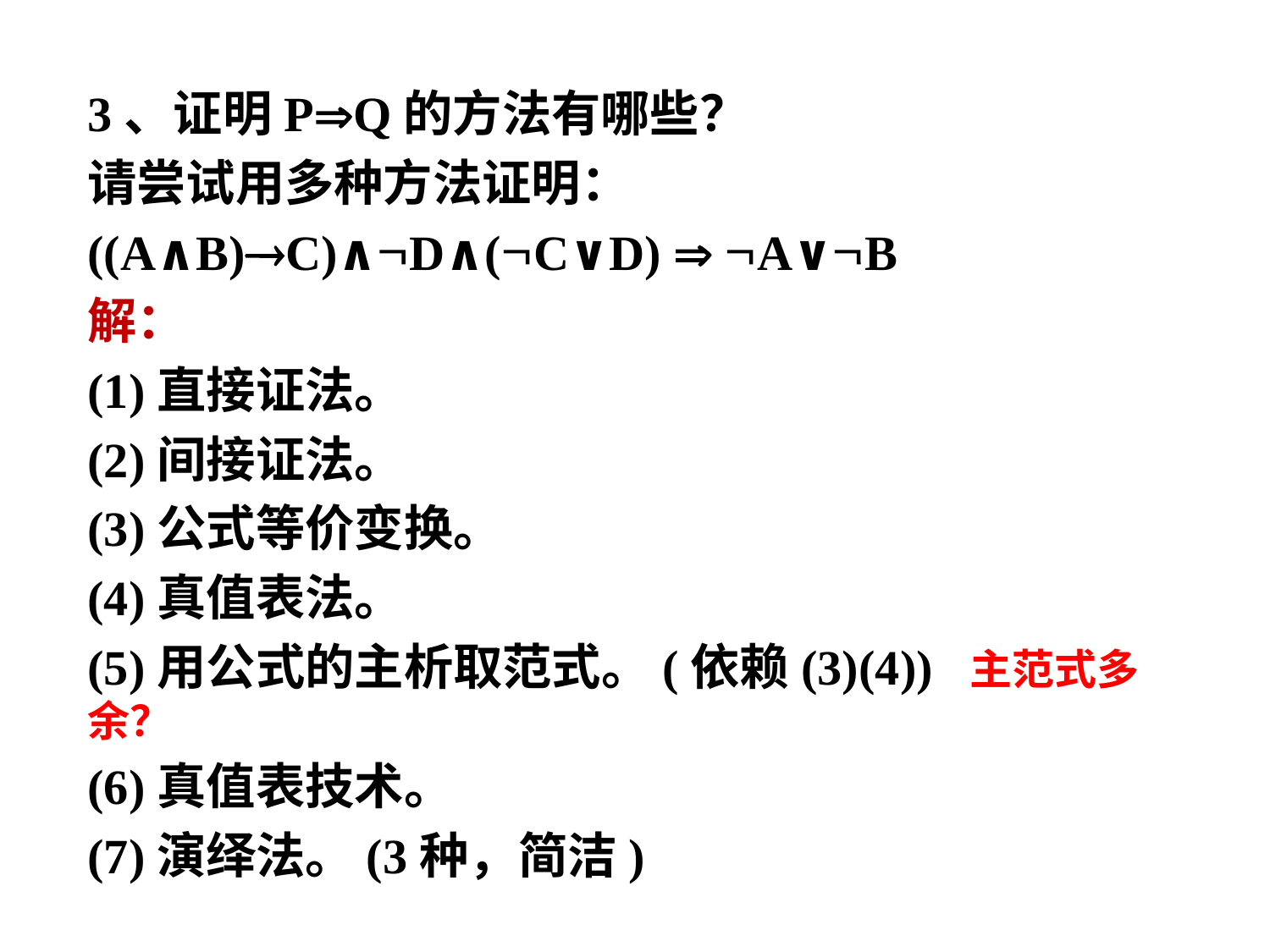

3、证明P⇒Q的方法有哪些？
请尝试用多种方法证明：
((A∧B)→C)∧¬D∧(¬C∨D) ⇒ ¬A∨¬B
解：
(1)直接证法。
(2)间接证法。
(3)公式等价变换。
(4)真值表法。
(5)用公式的主析取范式。(依赖(3)(4))  主范式多余？
(6)真值表技术。
(7)演绎法。(3种，简洁)